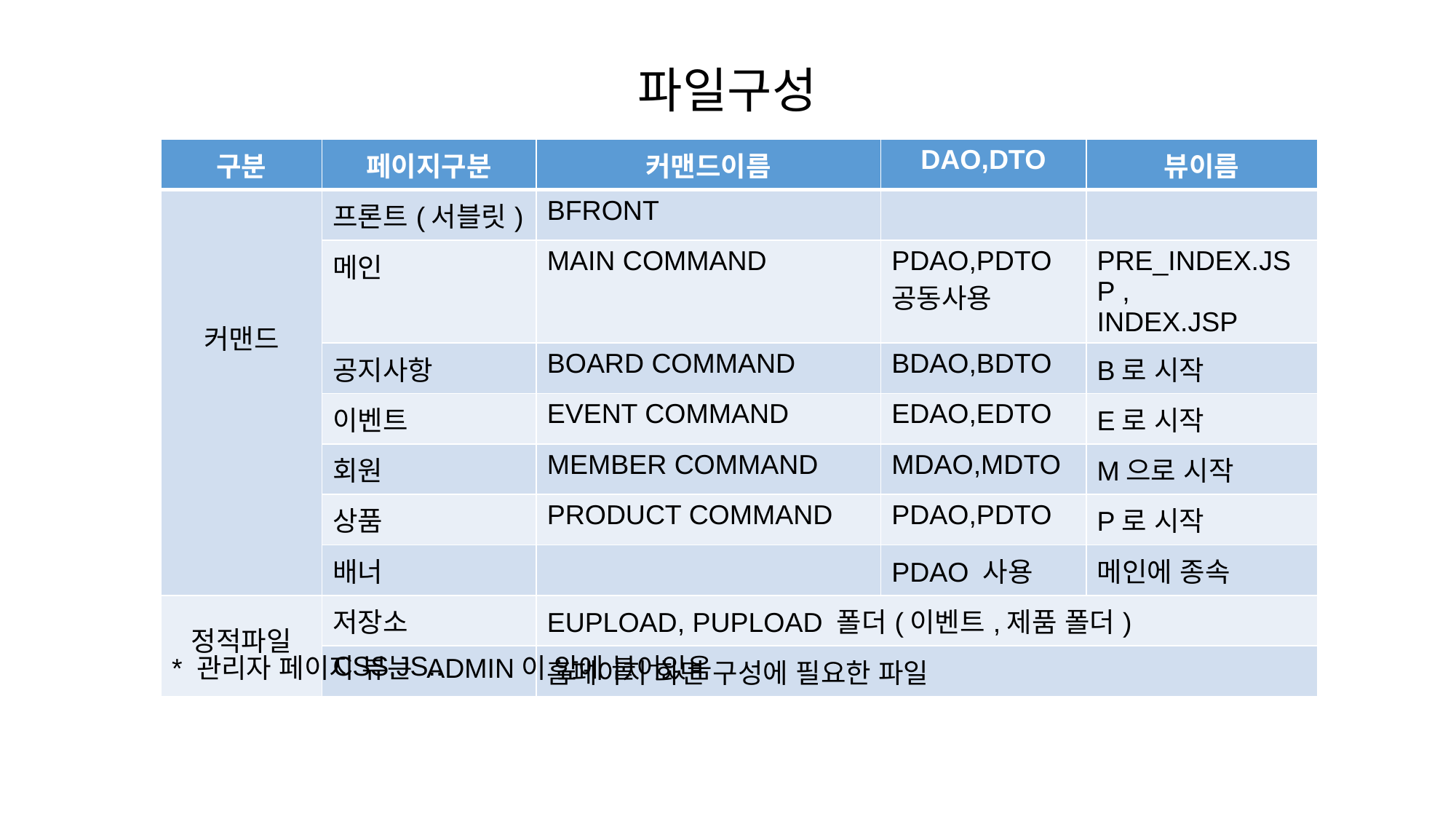

# 파일구성
| 구분 | 페이지구분 | 커맨드이름 | DAO,DTO | 뷰이름 |
| --- | --- | --- | --- | --- |
| 커맨드 | 프론트(서블릿) | BFRONT |  |  |
|  | 메인 | MAIN COMMAND | PDAO,PDTO 공동사용 | PRE\_INDEX.JSP , INDEX.JSP |
|  | 공지사항 | BOARD COMMAND | BDAO,BDTO | B로 시작 |
|  | 이벤트 | EVENT COMMAND | EDAO,EDTO | E로 시작 |
|  | 회원 | MEMBER COMMAND | MDAO,MDTO | M으로 시작 |
|  | 상품 | PRODUCT COMMAND | PDAO,PDTO | P로 시작 |
|  | 배너 |  | PDAO 사용 | 메인에 종속 |
| 정적파일 | 저장소 | EUPLOAD, PUPLOAD 폴더(이벤트,제품 폴더) |  |  |
|  | CSS,JS.. | 홈페이지 화면 구성에 필요한 파일 |  |  |
* 관리자 페이지 뷰는 ADMIN이 앞에 붙어있음